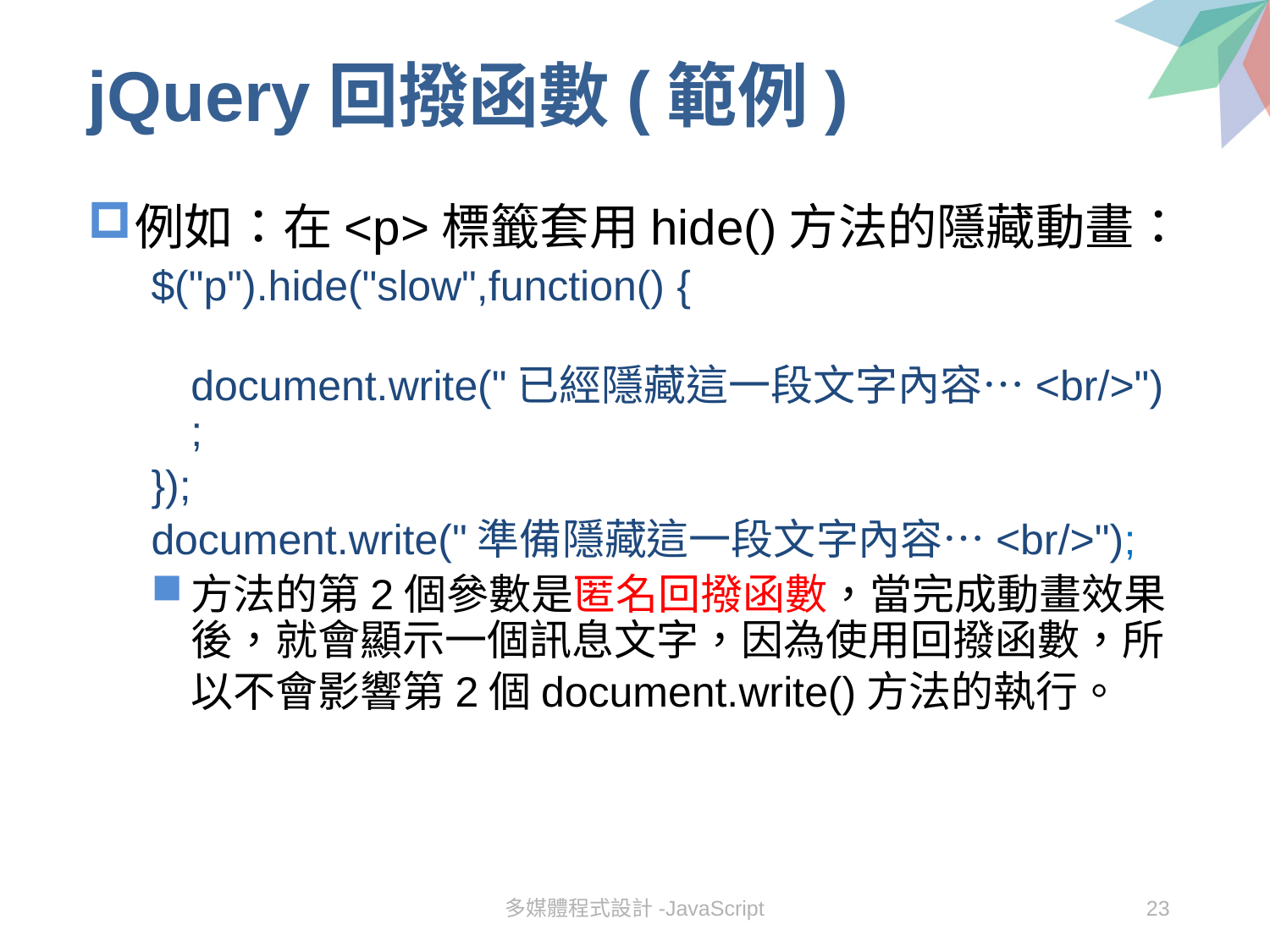

# jQuery回撥函數(範例)
例如：在<p>標籤套用hide()方法的隱藏動畫：
$("p").hide("slow",function() {
    document.write("已經隱藏這一段文字內容…<br/>");
});
document.write("準備隱藏這一段文字內容…<br/>");
方法的第2個參數是匿名回撥函數，當完成動畫效果後，就會顯示一個訊息文字，因為使用回撥函數，所以不會影響第2個document.write()方法的執行。
多媒體程式設計-JavaScript
23